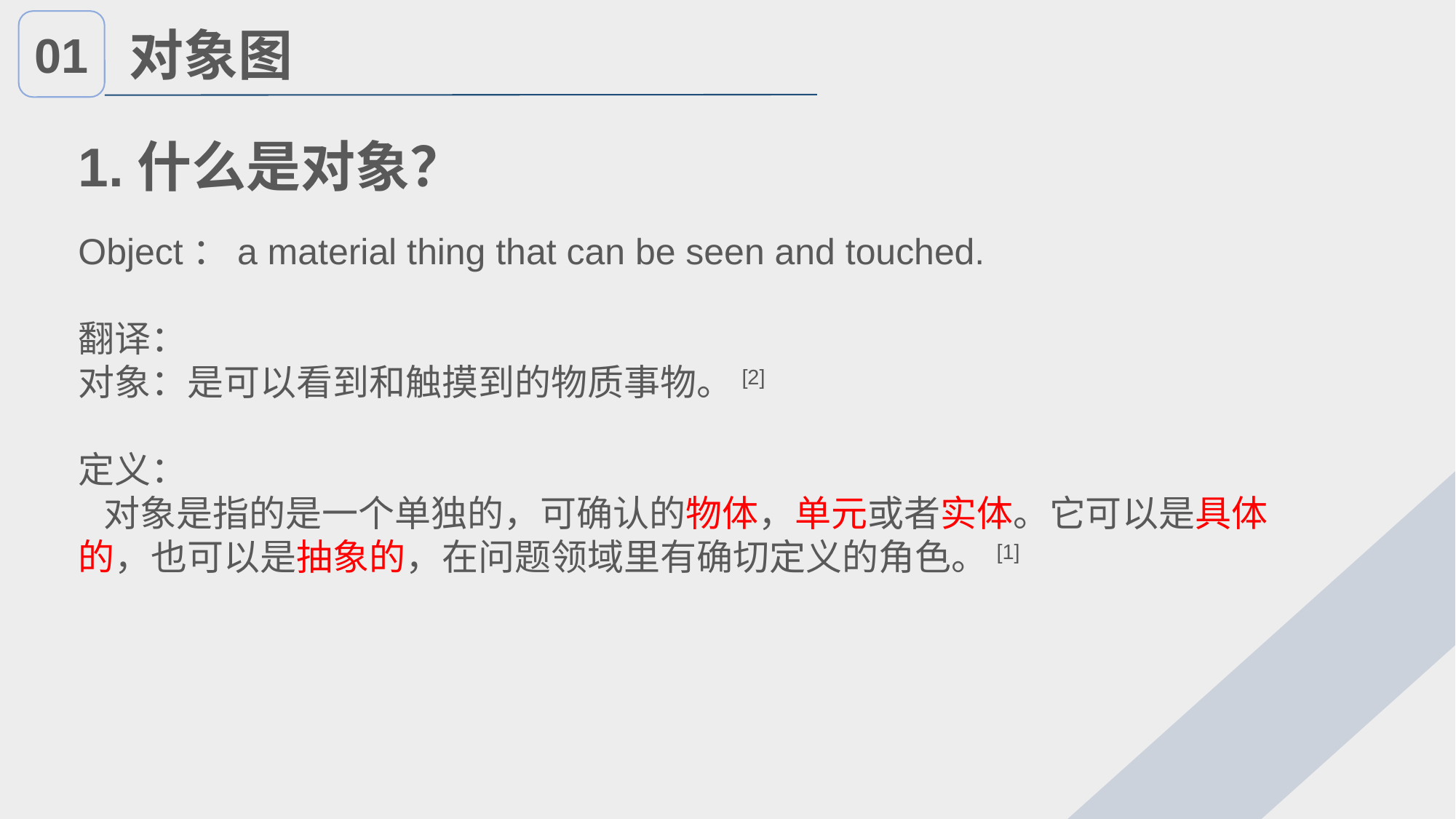

01
对象图
1.什么是对象？
Object：a material thing that can be seen and touched.

翻译：
对象：是可以看到和触摸到的物质事物。[2]

定义：
  对象是指的是一个单独的，可确认的物体，单元或者实体。它可以是具体的，也可以是抽象的，在问题领域里有确切定义的角色。[1]